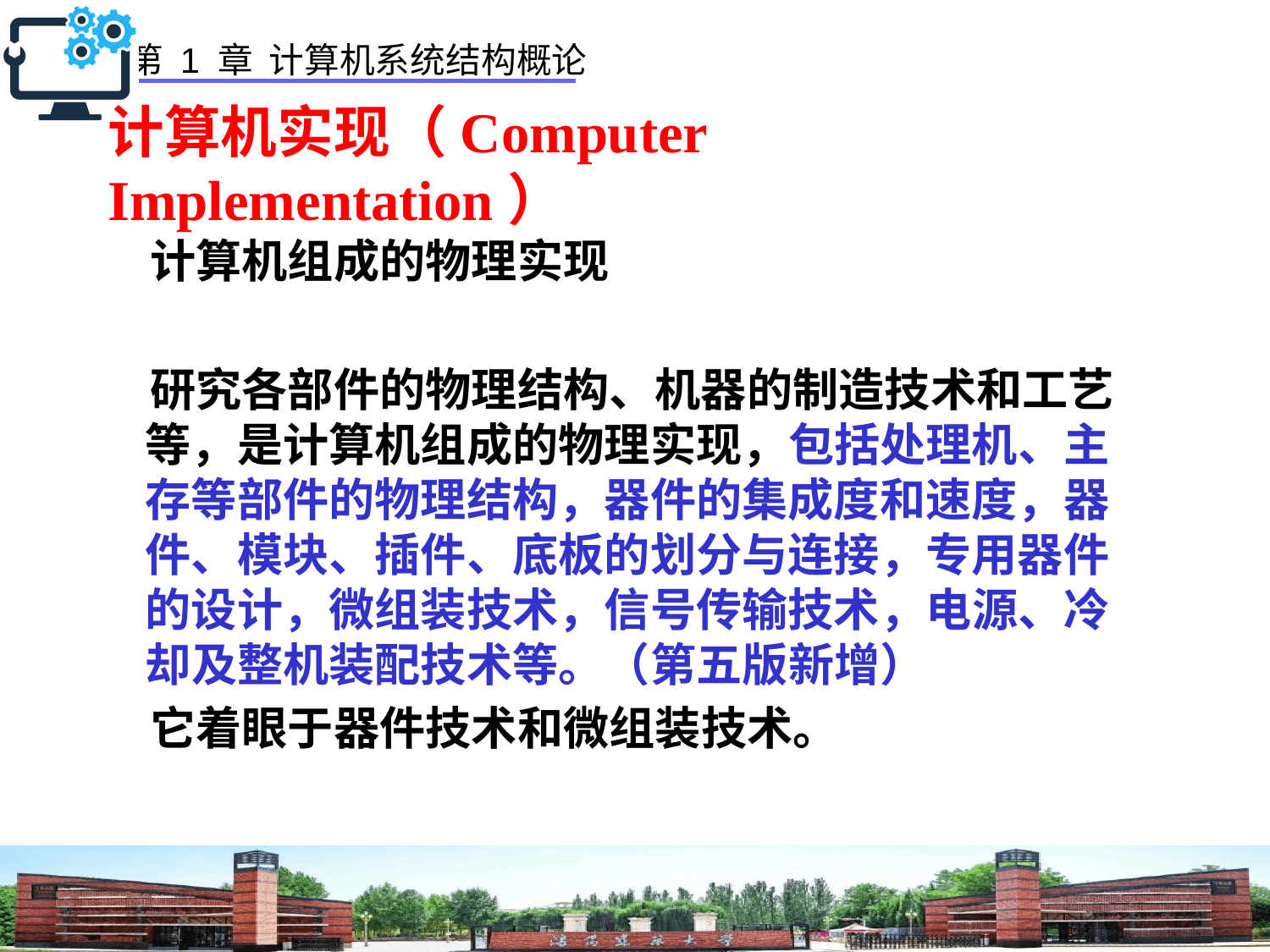

# 计算机实现（Computer Implementation）
    计算机组成的物理实现

    研究各部件的物理结构、机器的制造技术和工艺等，是计算机组成的物理实现，包括处理机、主存等部件的物理结构，器件的集成度和速度，器件、模块、插件、底板的划分与连接，专用器件的设计，微组装技术，信号传输技术，电源、冷却及整机装配技术等。（第五版新增）
    它着眼于器件技术和微组装技术。